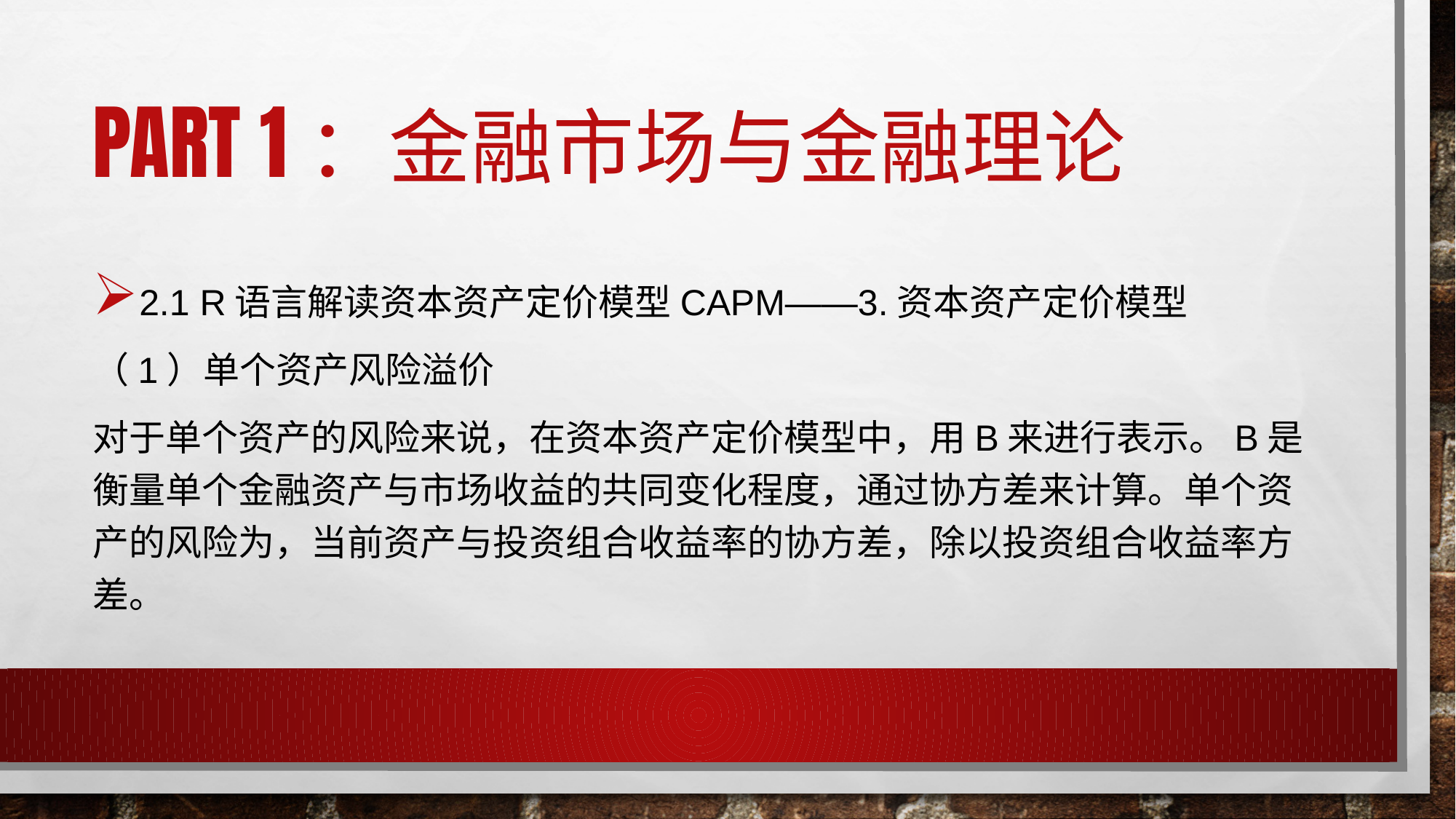

# Part 1：金融市场与金融理论
2.1 R语言解读资本资产定价模型CAPM——3.资本资产定价模型
（1）单个资产风险溢价
对于单个资产的风险来说，在资本资产定价模型中，用β来进行表示。β是衡量单个金融资产与市场收益的共同变化程度，通过协方差来计算。单个资产的风险为，当前资产与投资组合收益率的协方差，除以投资组合收益率方差。